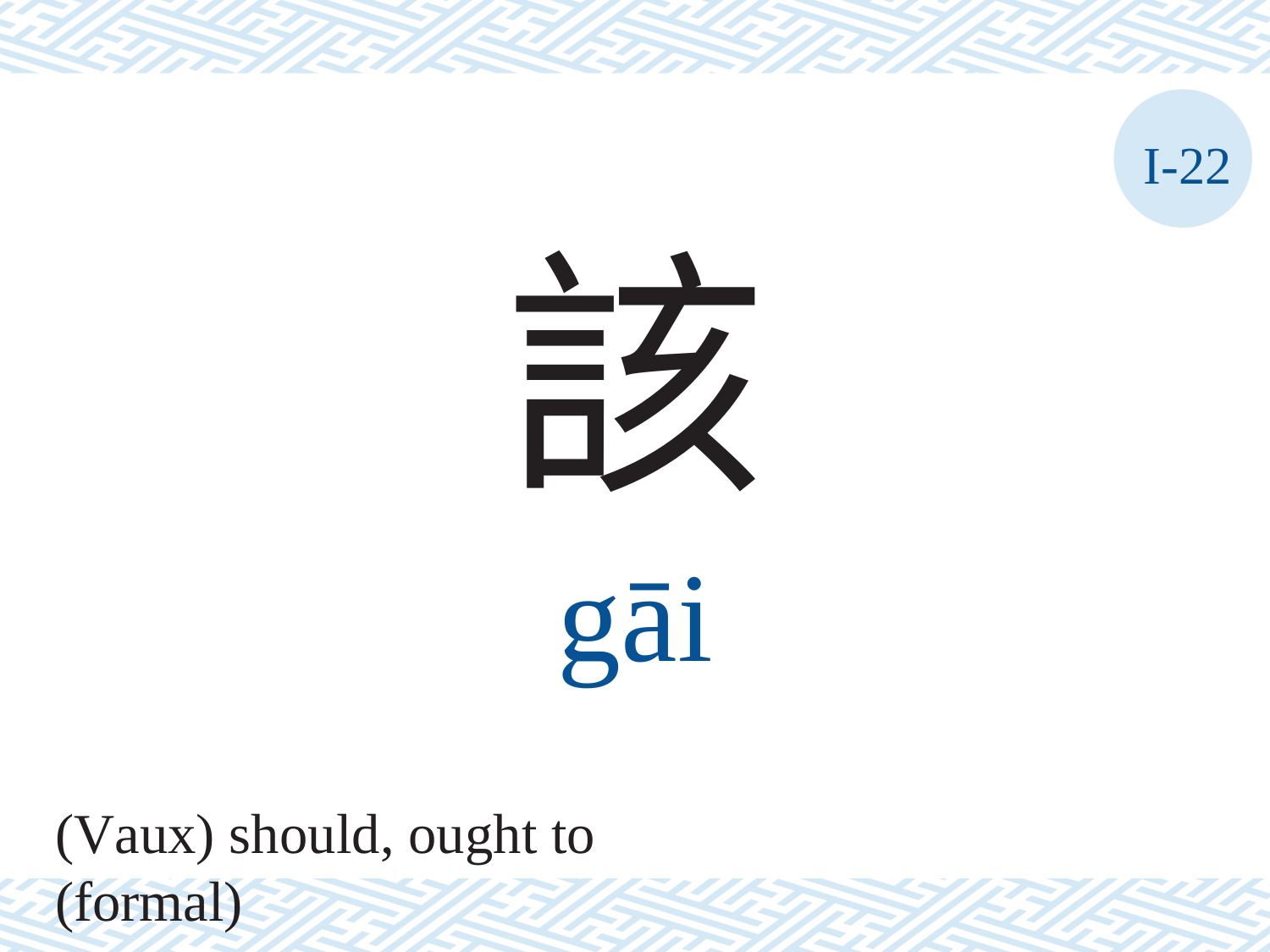

I-22
該
gāi
(Vaux) should, ought to (formal)